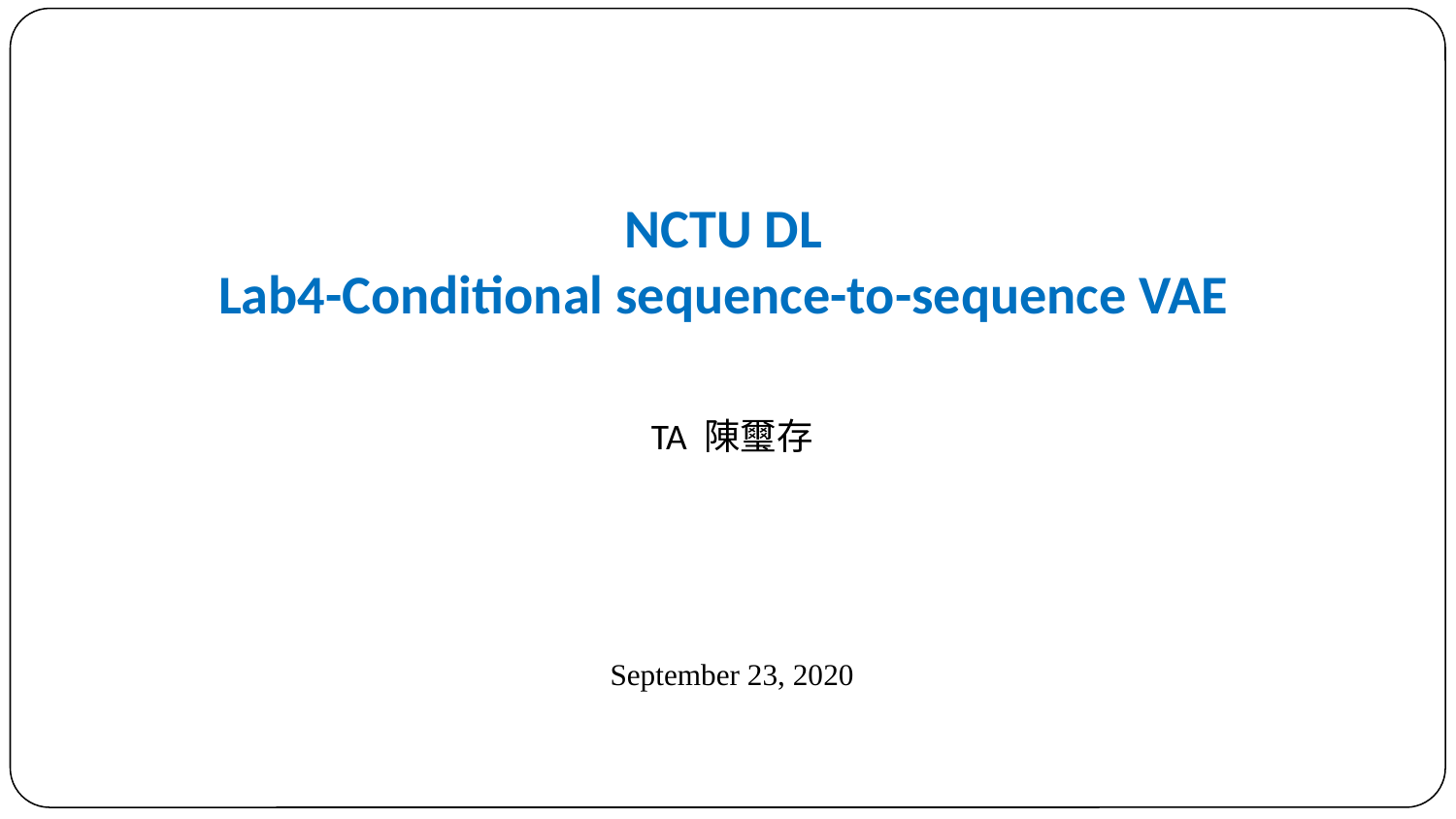

NCTU DL
Lab4-Conditional sequence-to-sequence VAE
TA 陳璽存
September 23, 2020